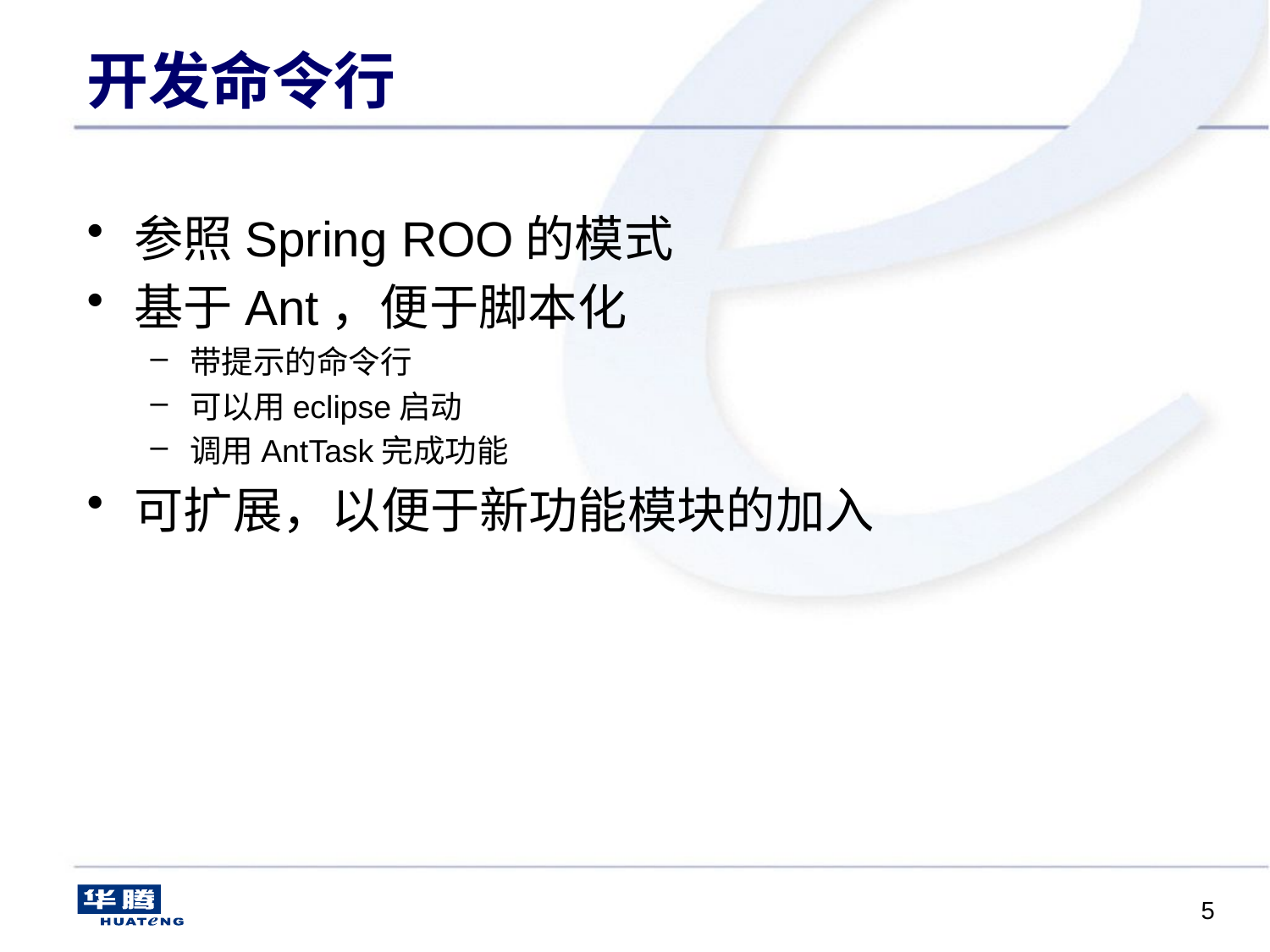

# 开发命令行
参照Spring ROO的模式
基于Ant，便于脚本化
带提示的命令行
可以用eclipse启动
调用AntTask完成功能
可扩展，以便于新功能模块的加入
5